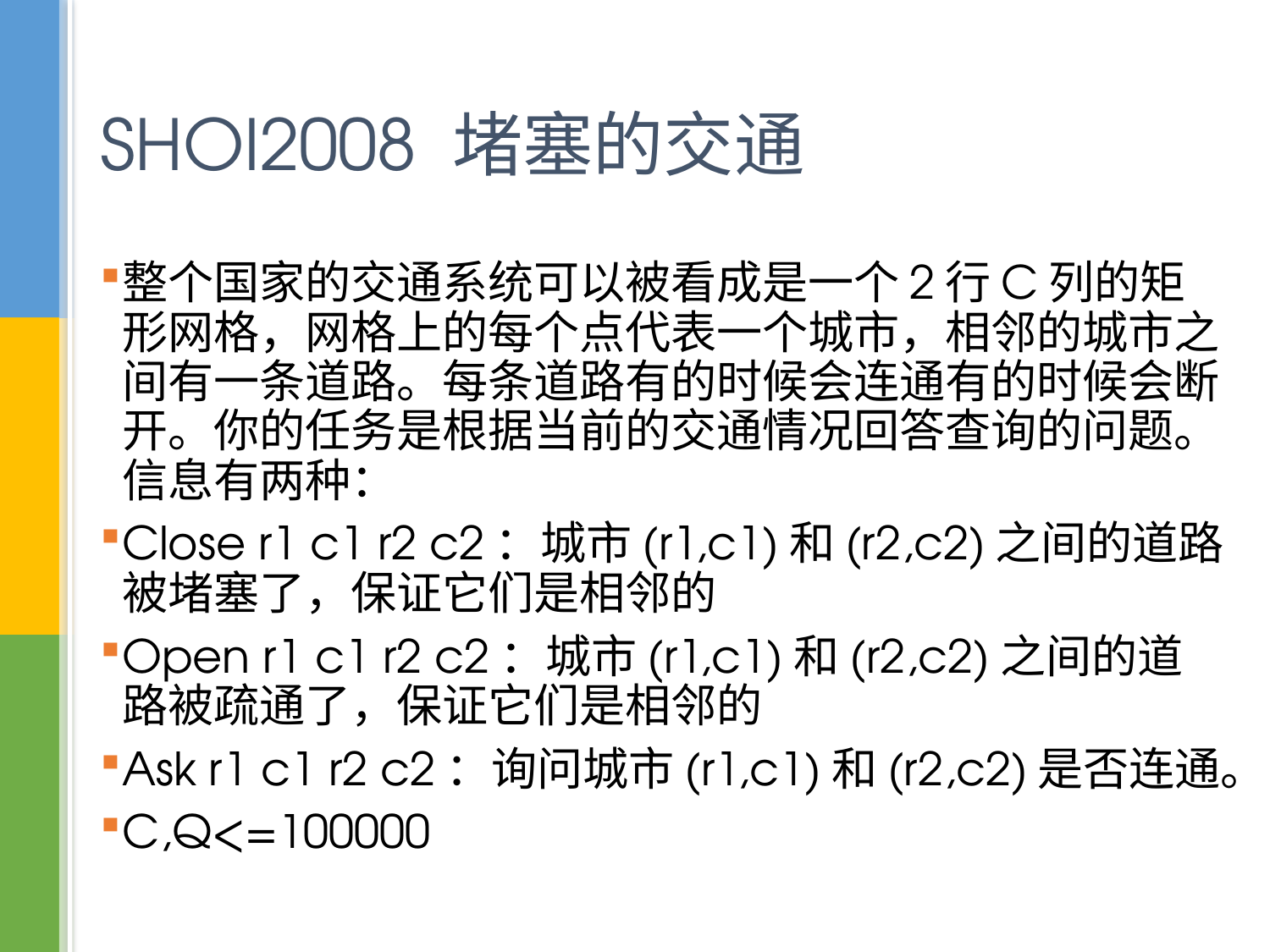

# SHOI2008 堵塞的交通
整个国家的交通系统可以被看成是一个2行C列的矩形网格，网格上的每个点代表一个城市，相邻的城市之间有一条道路。每条道路有的时候会连通有的时候会断开。你的任务是根据当前的交通情况回答查询的问题。信息有两种：
Close r1 c1 r2 c2：城市(r1,c1)和(r2,c2)之间的道路被堵塞了，保证它们是相邻的
Open r1 c1 r2 c2：城市(r1,c1)和(r2,c2)之间的道路被疏通了，保证它们是相邻的
Ask r1 c1 r2 c2：询问城市(r1,c1)和(r2,c2)是否连通。
C,Q<=100000